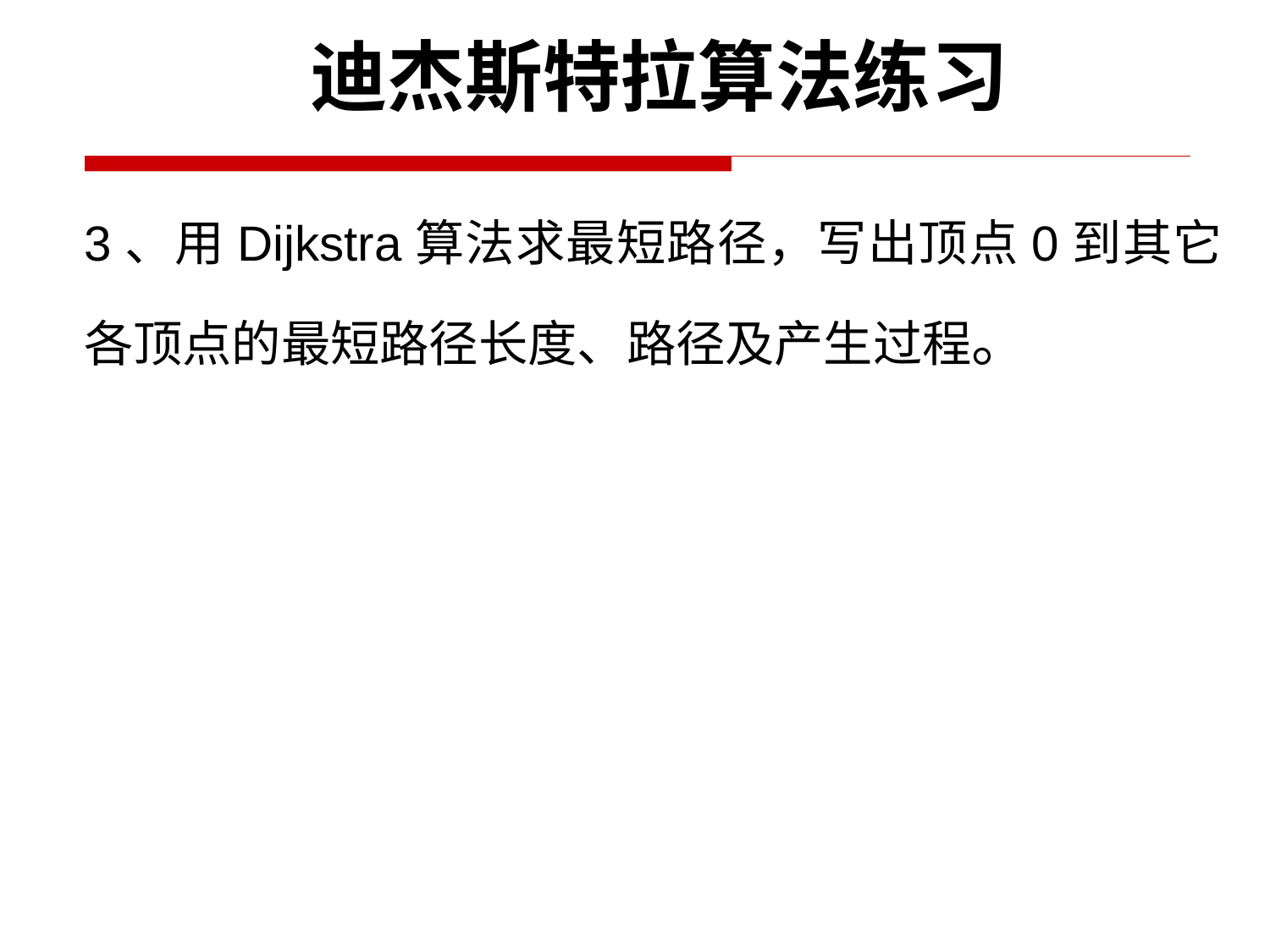

迪杰斯特拉算法练习
3、用Dijkstra算法求最短路径，写出顶点0到其它各顶点的最短路径长度、路径及产生过程。